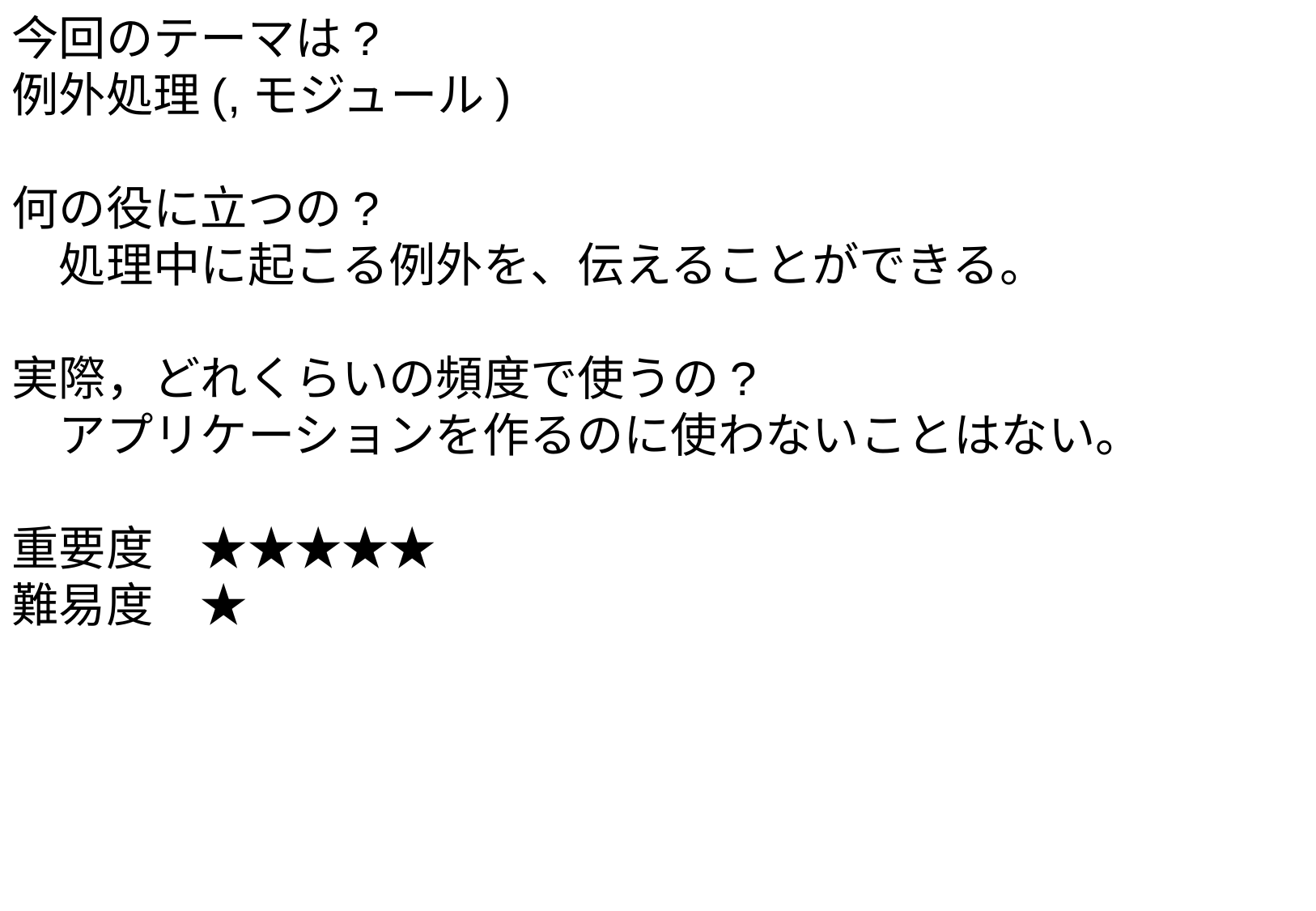

今回のテーマは?
例外処理(,モジュール)

何の役に立つの?
　処理中に起こる例外を、伝えることができる。

実際，どれくらいの頻度で使うの?
　アプリケーションを作るのに使わないことはない。

重要度　★★★★★
難易度　★